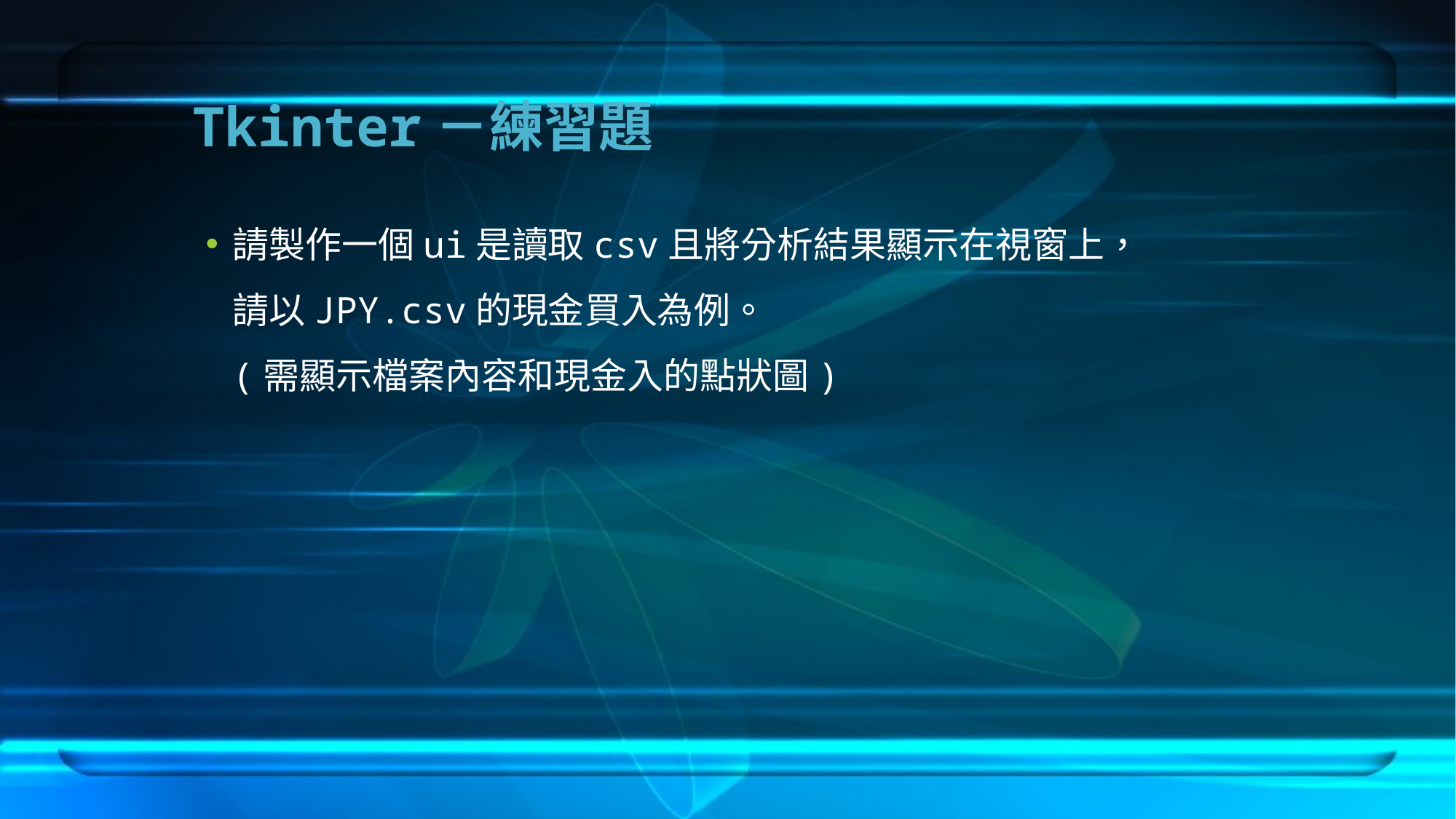

# Tkinter－練習題
請製作一個ui是讀取csv且將分析結果顯示在視窗上，
請以JPY.csv的現金買入為例。
(需顯示檔案內容和現金入的點狀圖)